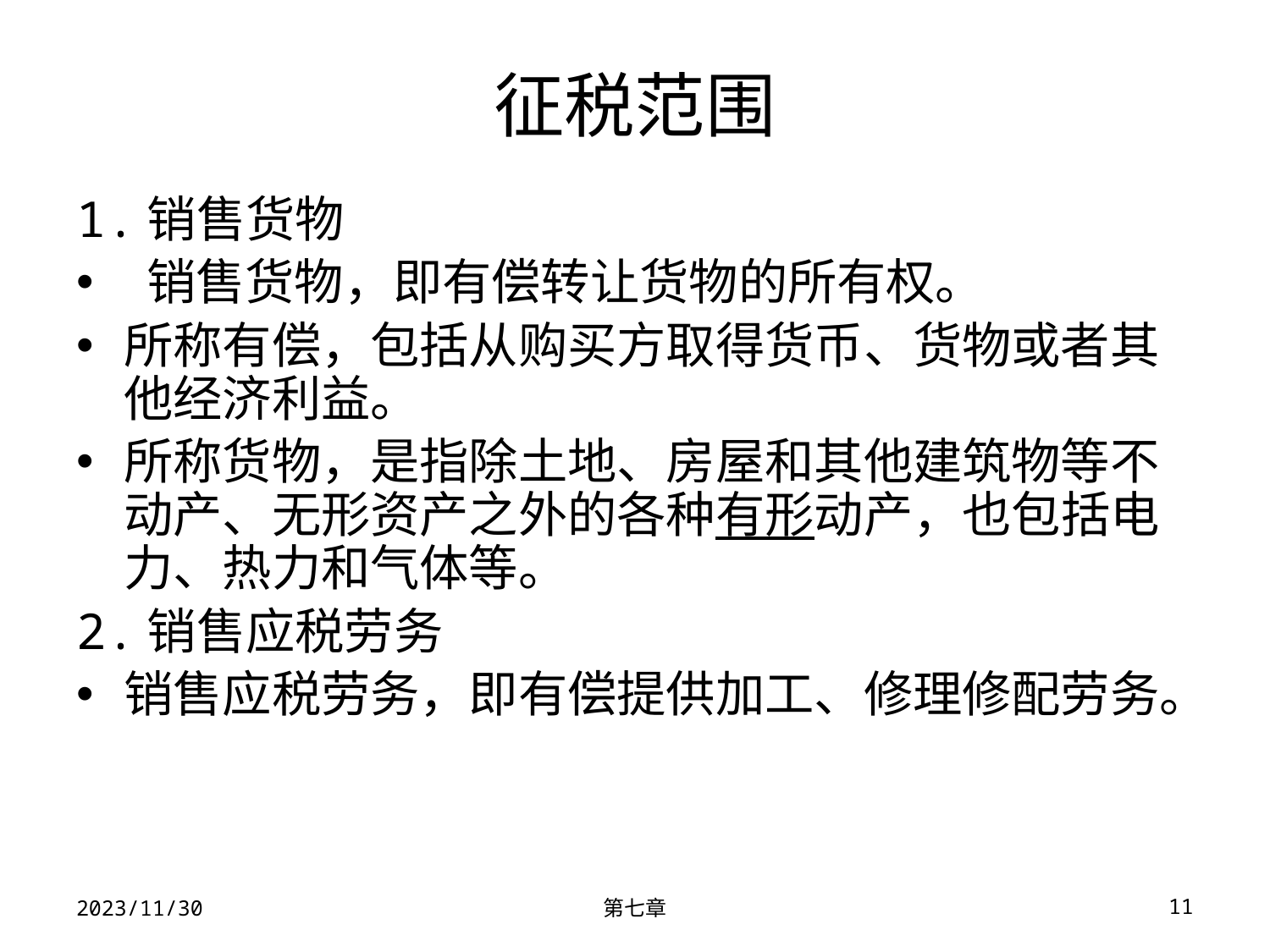

# 征税范围
1.销售货物
 销售货物，即有偿转让货物的所有权。
所称有偿，包括从购买方取得货币、货物或者其他经济利益。
所称货物，是指除土地、房屋和其他建筑物等不动产、无形资产之外的各种有形动产，也包括电力、热力和气体等。
2.销售应税劳务
销售应税劳务，即有偿提供加工、修理修配劳务。
2023/11/30
第七章
11